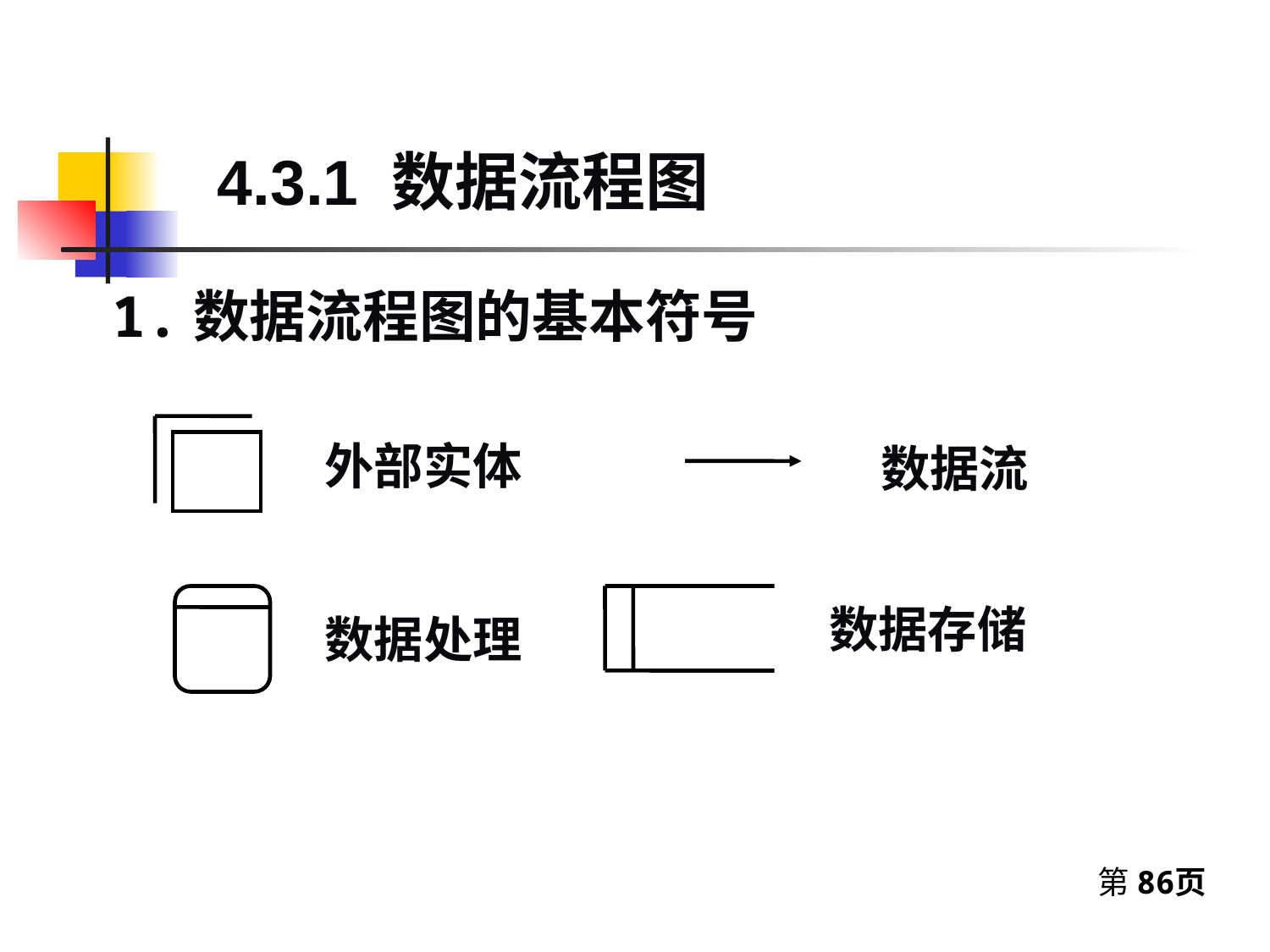

4.3.1 数据流程图
1.数据流程图的基本符号

外部实体
数据流

数据处理

数据存储